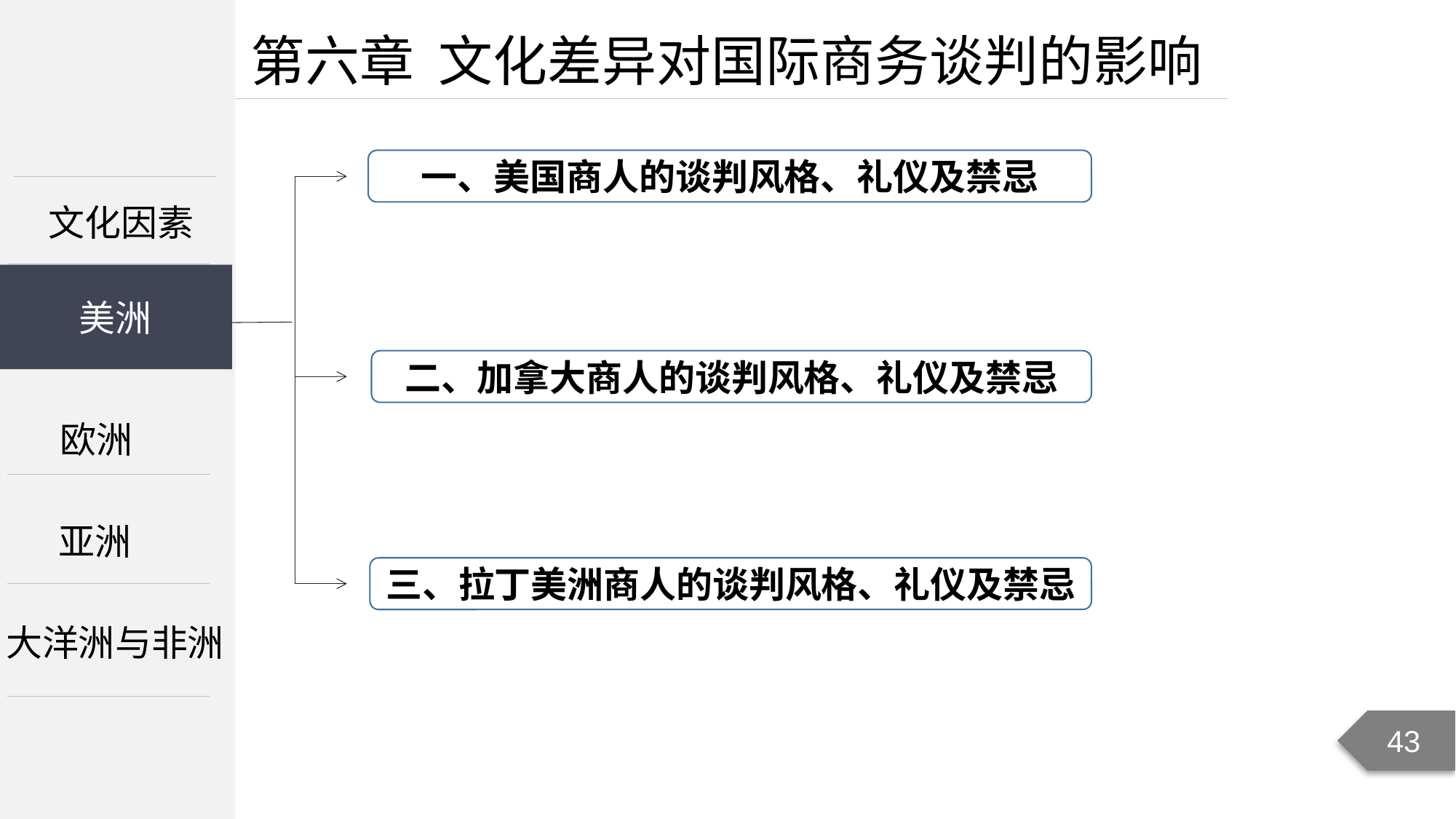

第六章  文化差异对国际商务谈判的影响
一、美国商人的谈判风格、礼仪及禁忌

文化因素
美洲
美洲
二、加拿大商人的谈判风格、礼仪及禁忌
欧洲
亚洲
三、拉丁美洲商人的谈判风格、礼仪及禁忌
大洋洲与非洲
43